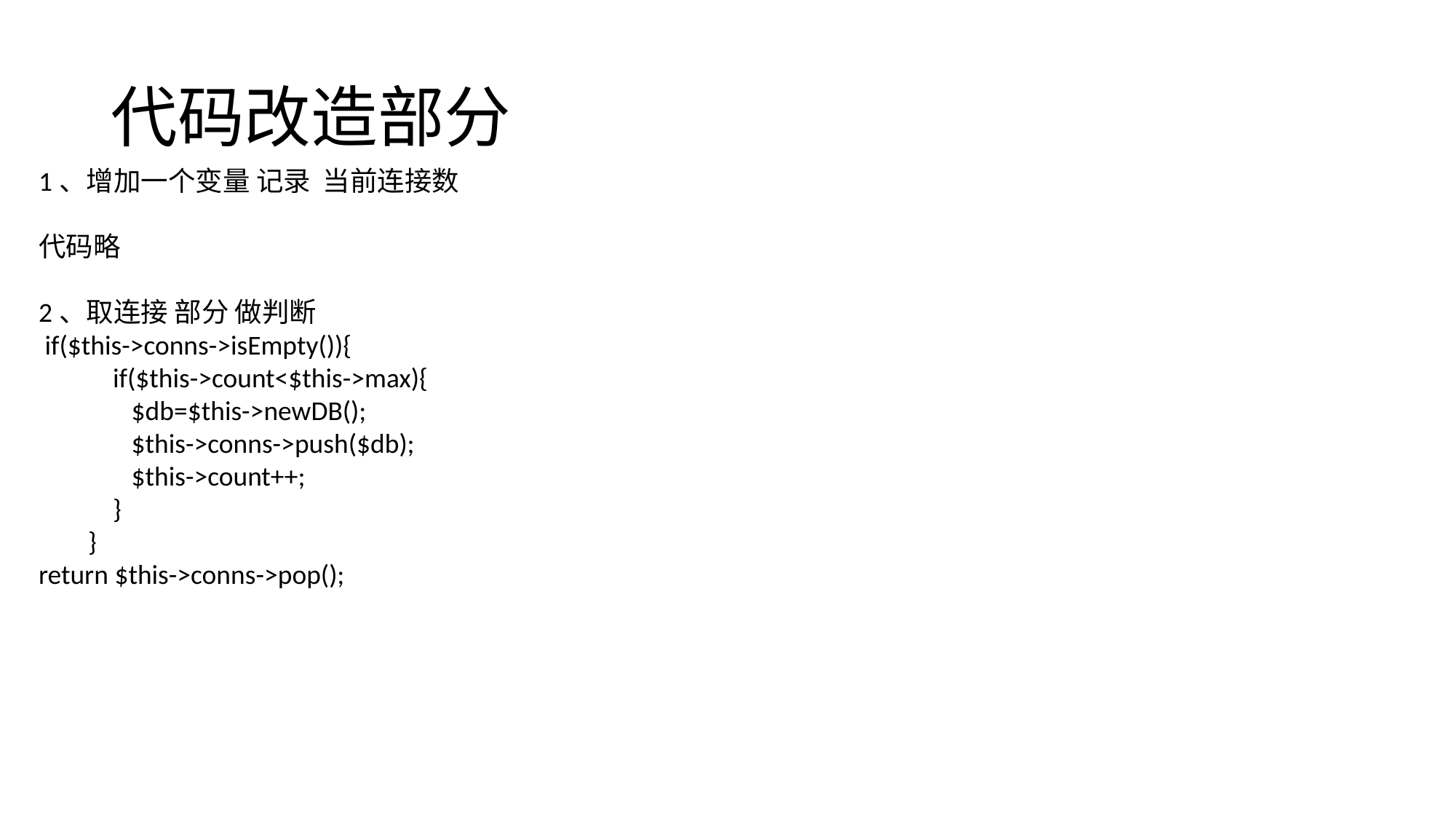

# 代码改造部分
1、增加一个变量 记录  当前连接数

代码略

2、取连接 部分 做判断
 if($this->conns->isEmpty()){
            if($this->count<$this->max){
               $db=$this->newDB();
               $this->conns->push($db);
               $this->count++;
            }
        }
return $this->conns->pop();